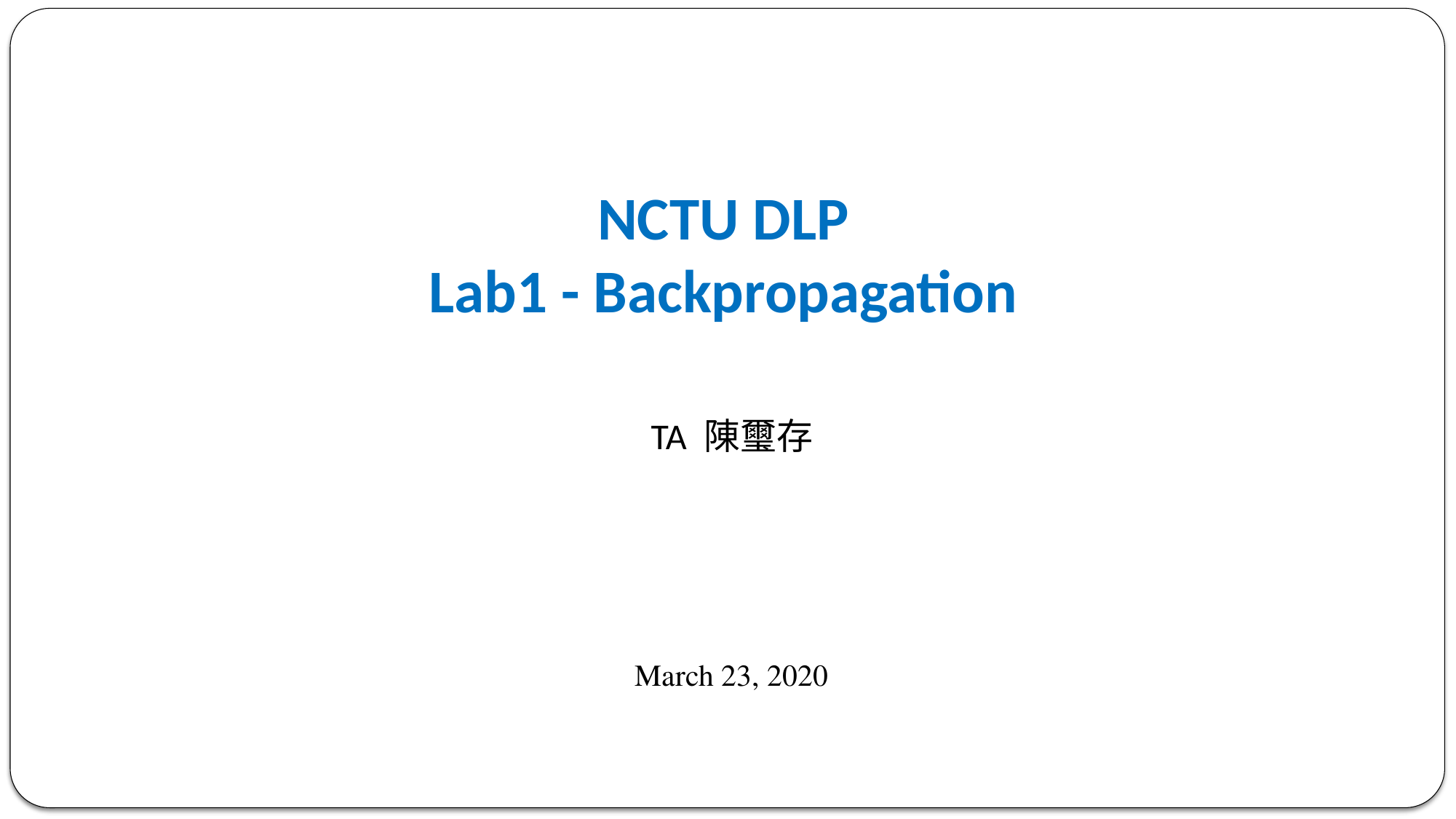

# NCTU DLP Lab1 - Backpropagation
TA 陳璽存
March 23, 2020